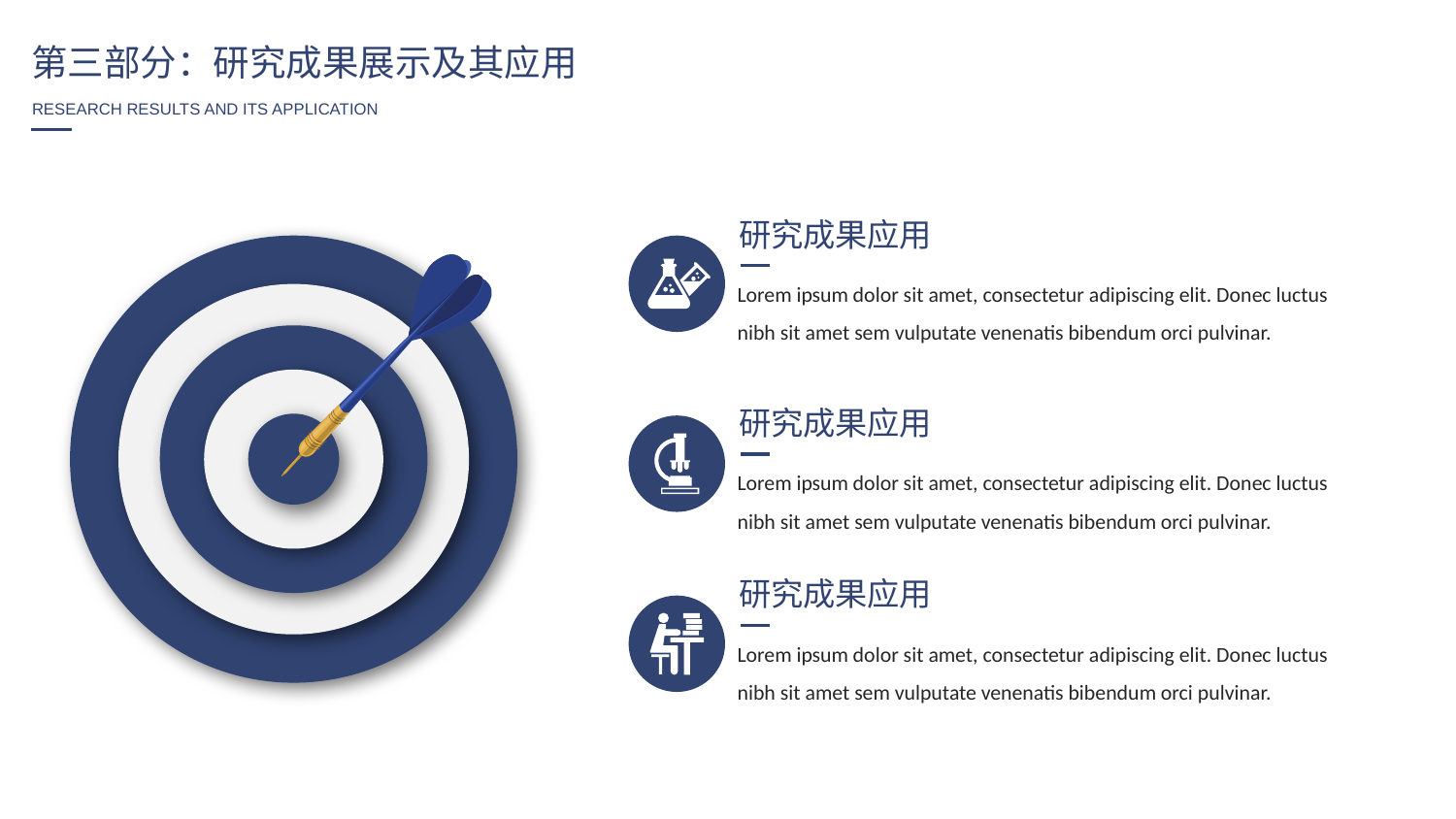

第三部分：研究成果展示及其应用
RESEARCH RESULTS AND ITS APPLICATION
研究成果应用

Lorem ipsum dolor sit amet, consectetur adipiscing elit. Donec luctus nibh sit amet sem vulputate venenatis bibendum orci pulvinar.
研究成果应用

Lorem ipsum dolor sit amet, consectetur adipiscing elit. Donec luctus nibh sit amet sem vulputate venenatis bibendum orci pulvinar.
研究成果应用

Lorem ipsum dolor sit amet, consectetur adipiscing elit. Donec luctus nibh sit amet sem vulputate venenatis bibendum orci pulvinar.